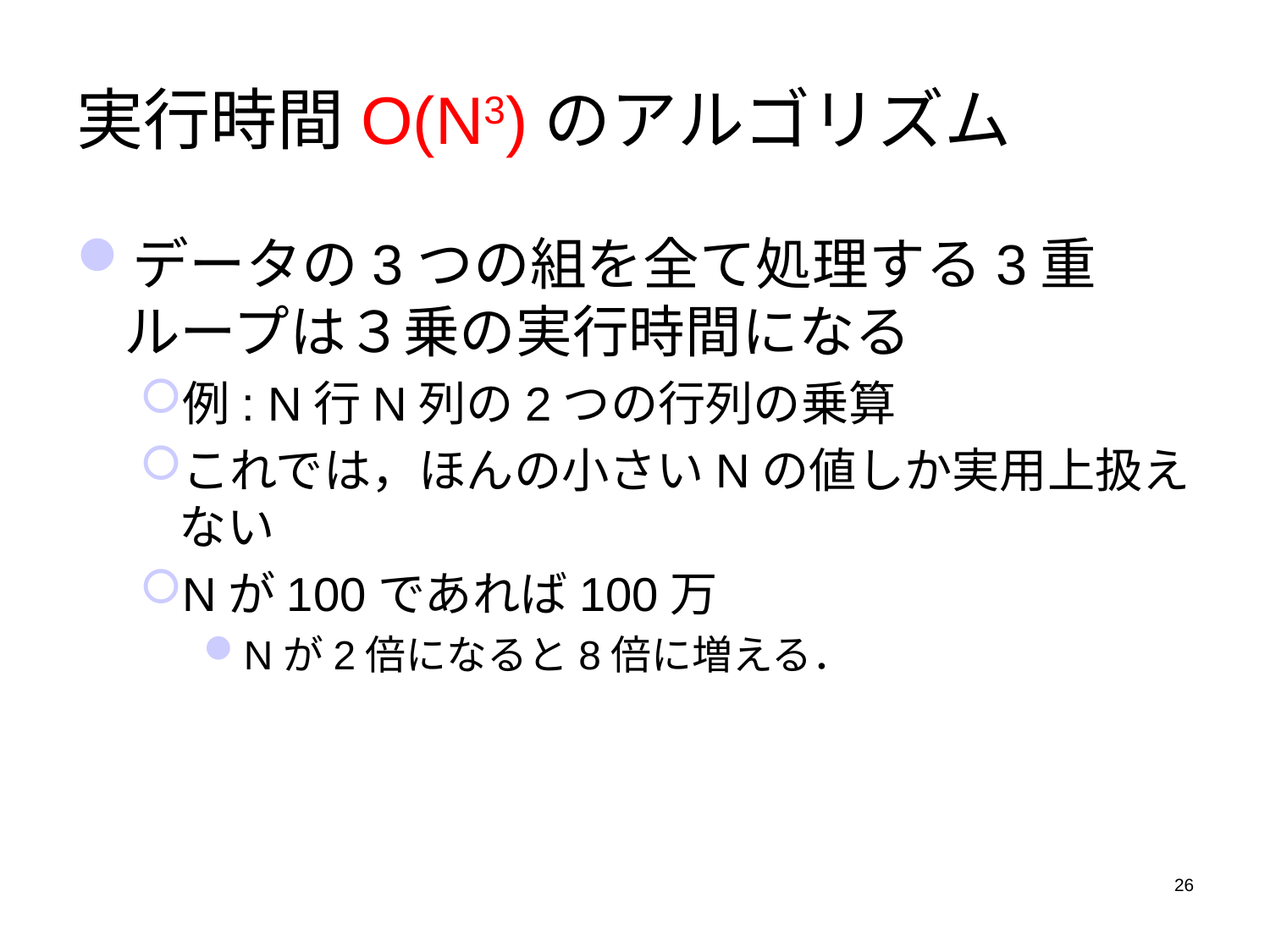

# 実行時間O(N3)のアルゴリズム
データの3つの組を全て処理する3重ループは３乗の実行時間になる
例: N行N列の2つの行列の乗算
これでは，ほんの小さいNの値しか実用上扱えない
Nが100であれば100万
Nが2倍になると8倍に増える．

26